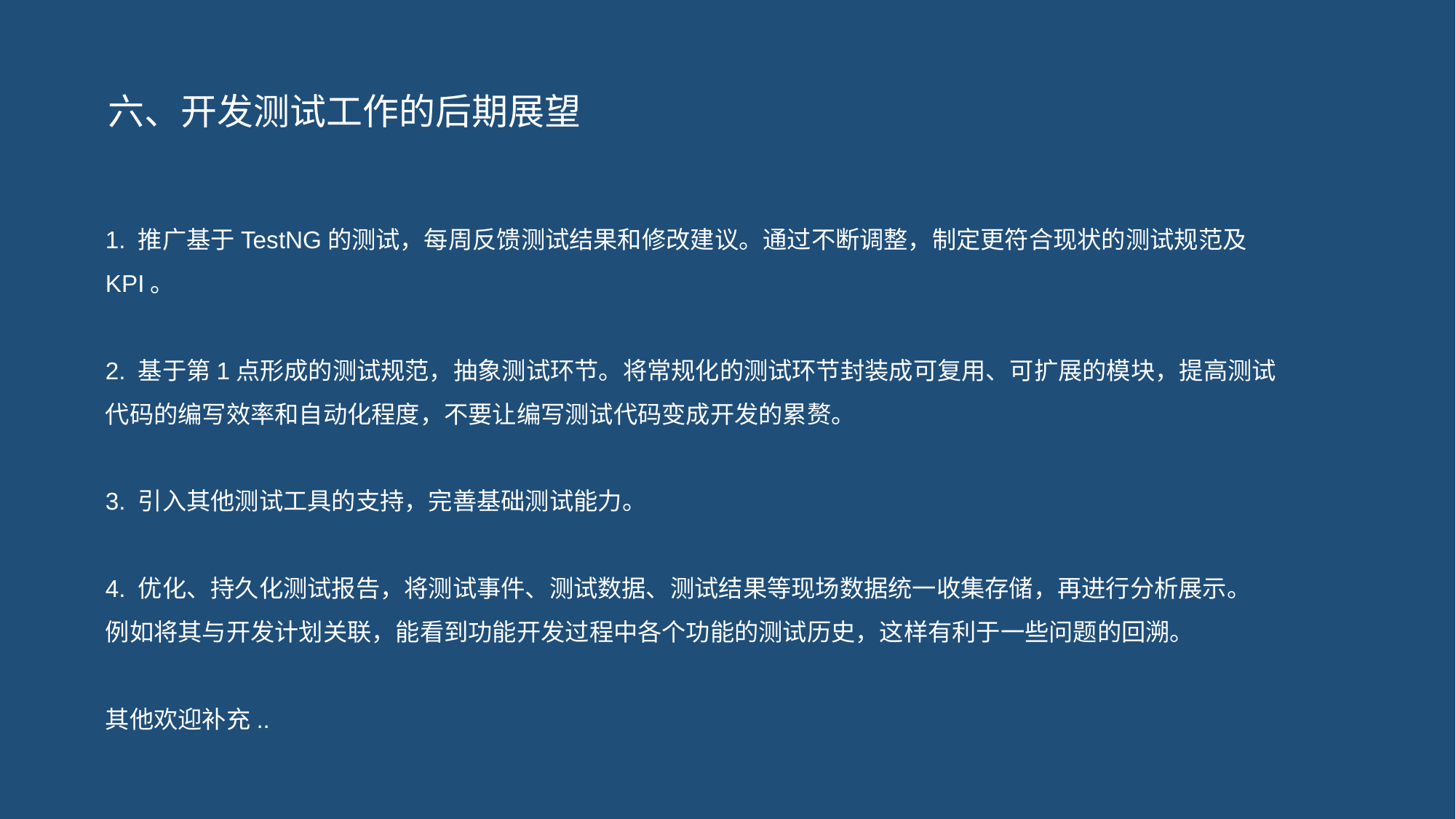

六、开发测试工作的后期展望
1. 推广基于TestNG的测试，每周反馈测试结果和修改建议。通过不断调整，制定更符合现状的测试规范及KPI。

2. 基于第1点形成的测试规范，抽象测试环节。将常规化的测试环节封装成可复用、可扩展的模块，提高测试
代码的编写效率和自动化程度，不要让编写测试代码变成开发的累赘。

3. 引入其他测试工具的支持，完善基础测试能力。

4. 优化、持久化测试报告，将测试事件、测试数据、测试结果等现场数据统一收集存储，再进行分析展示。
例如将其与开发计划关联，能看到功能开发过程中各个功能的测试历史，这样有利于一些问题的回溯。

其他欢迎补充..